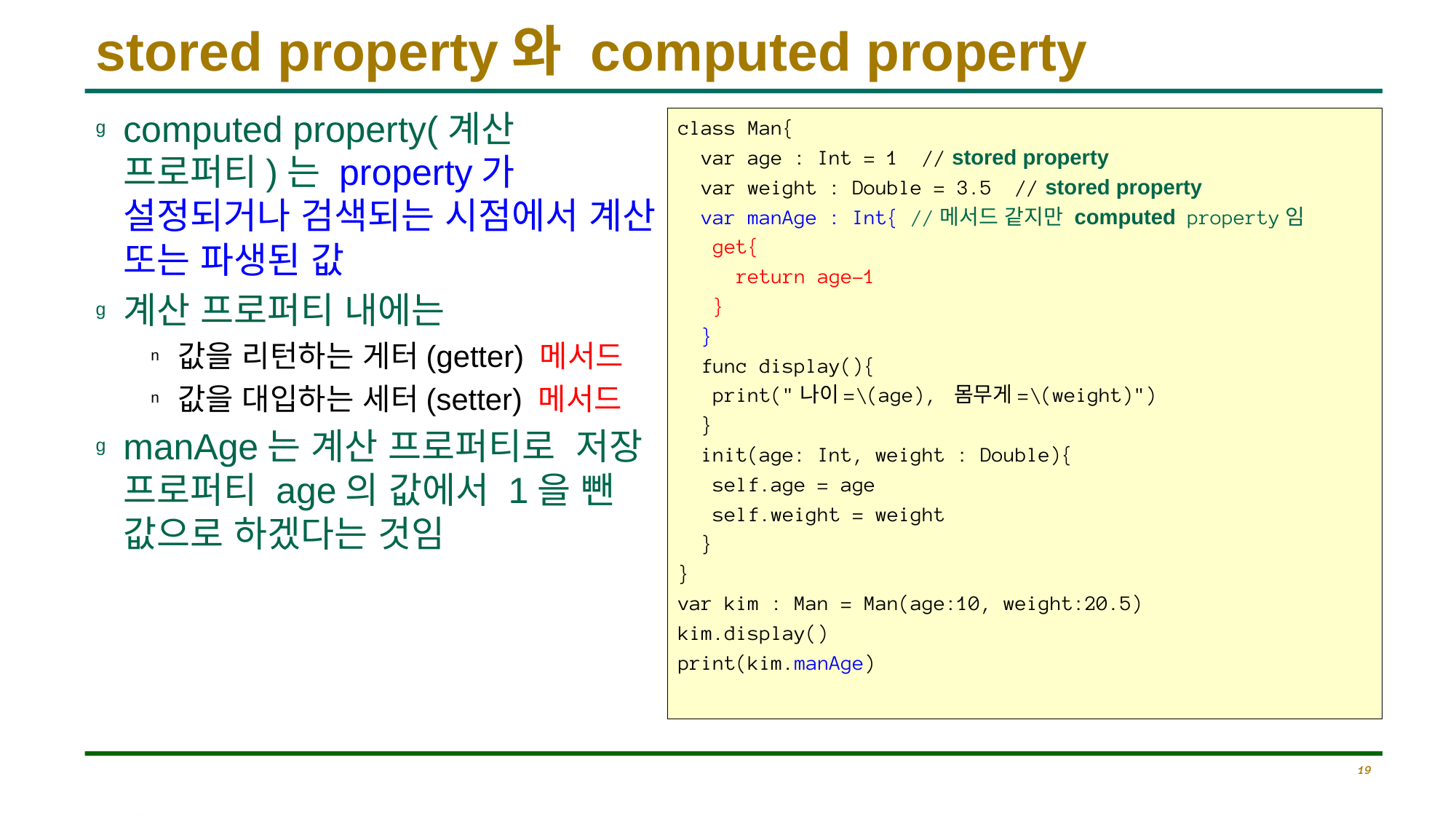

# stored property와 computed property
computed property(계산 프로퍼티)는 property가 설정되거나 검색되는 시점에서 계산 또는 파생된 값
계산 프로퍼티 내에는
값을 리턴하는 게터(getter) 메서드
값을 대입하는 세터(setter) 메서드
manAge는 계산 프로퍼티로  저장 프로퍼티 age의 값에서 1을 뺀 값으로 하겠다는 것임
class Man{
  var age : Int = 1  // stored property
  var weight : Double = 3.5  // stored property
  var manAge : Int{ //메서드 같지만 computed property임
   get{
     return age-1
   }
  }
  func display(){
   print("나이=\(age), 몸무게=\(weight)")
  }
  init(age: Int, weight : Double){
   self.age = age
   self.weight = weight
  }
}
var kim : Man = Man(age:10, weight:20.5)
kim.display()
print(kim.manAge)